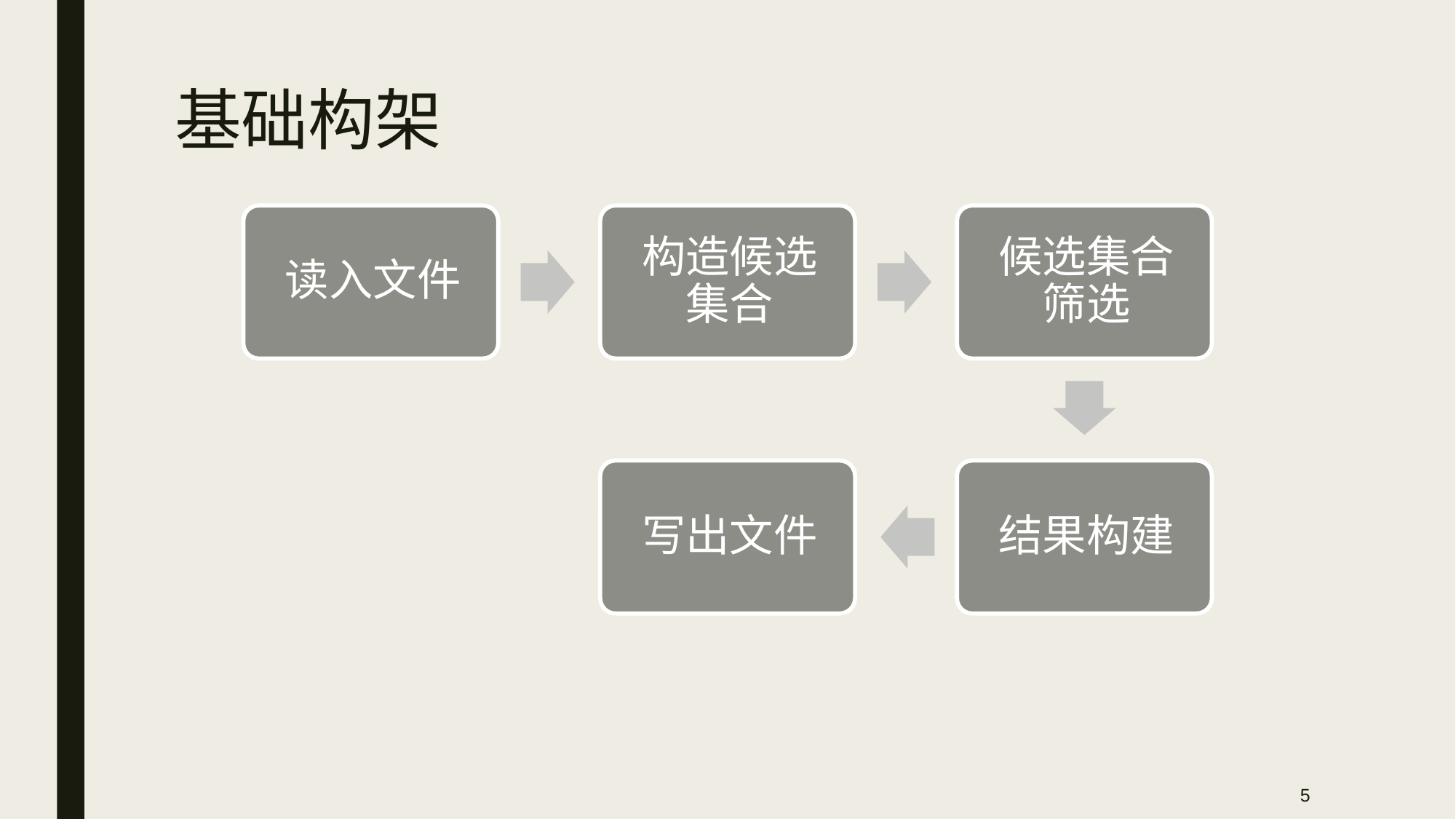

# 基础构架
读入文件

构造候选集合

候选集合筛选

结果构建

写出文件

5